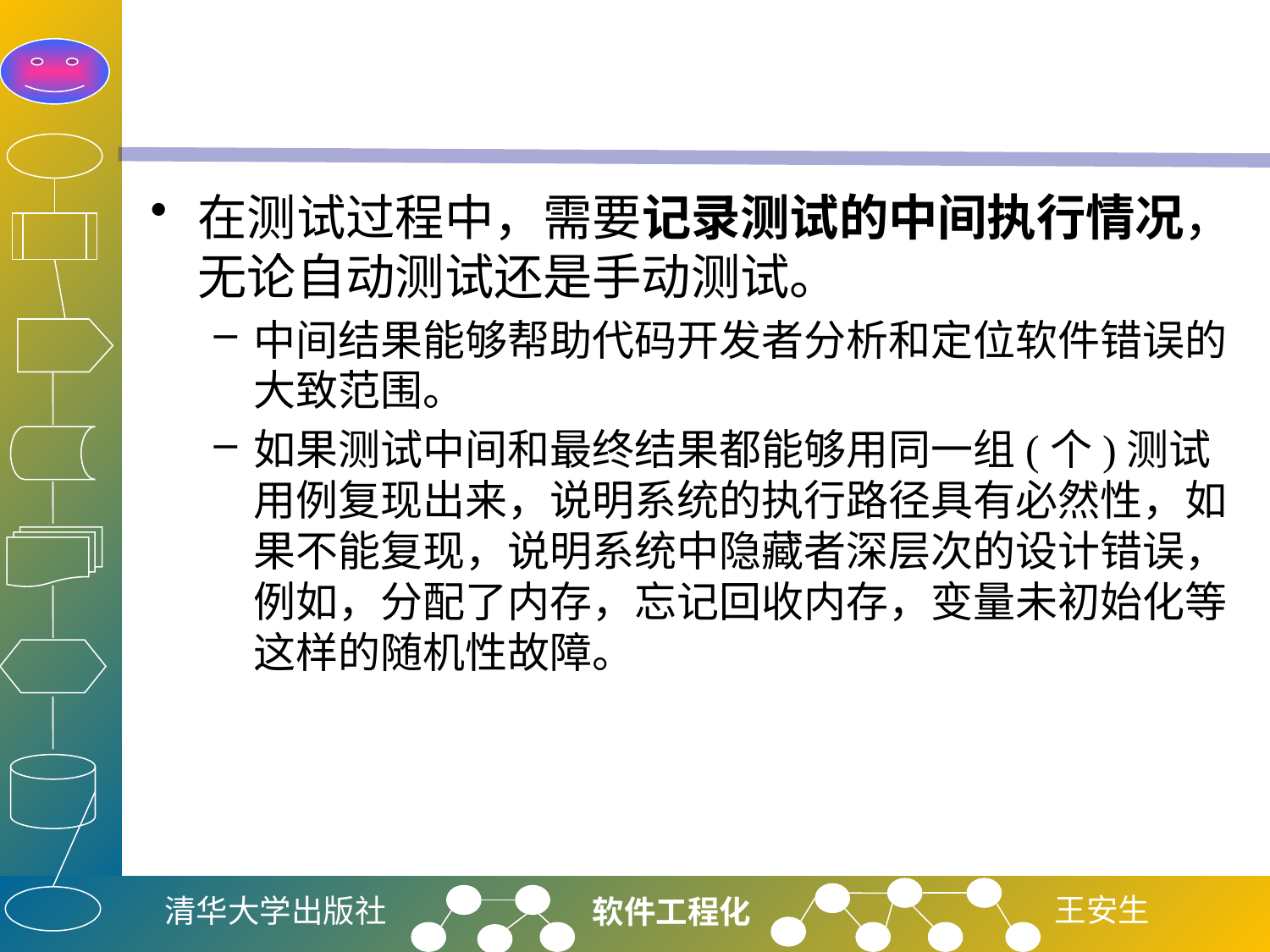

#
在测试过程中，需要记录测试的中间执行情况，无论自动测试还是手动测试。
中间结果能够帮助代码开发者分析和定位软件错误的大致范围。
如果测试中间和最终结果都能够用同一组(个)测试用例复现出来，说明系统的执行路径具有必然性，如果不能复现，说明系统中隐藏者深层次的设计错误，例如，分配了内存，忘记回收内存，变量未初始化等这样的随机性故障。